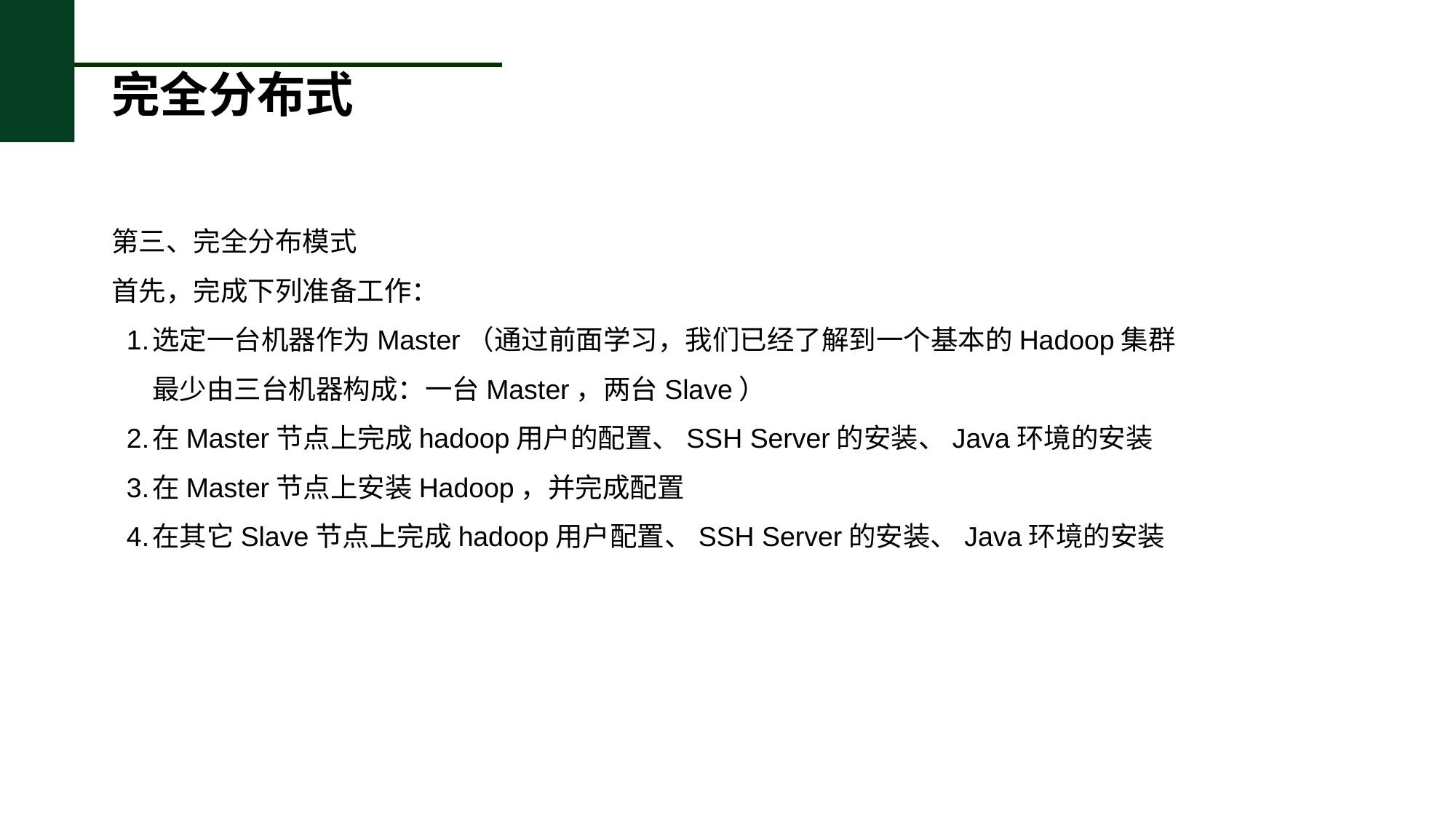

# 完全分布式
第三、完全分布模式
首先，完成下列准备工作：
选定一台机器作为Master（通过前面学习，我们已经了解到一个基本的Hadoop集群最少由三台机器构成：一台Master，两台Slave）
在Master节点上完成hadoop用户的配置、SSH Server的安装、Java环境的安装
在Master节点上安装Hadoop，并完成配置
在其它Slave节点上完成hadoop用户配置、SSH Server的安装、Java环境的安装